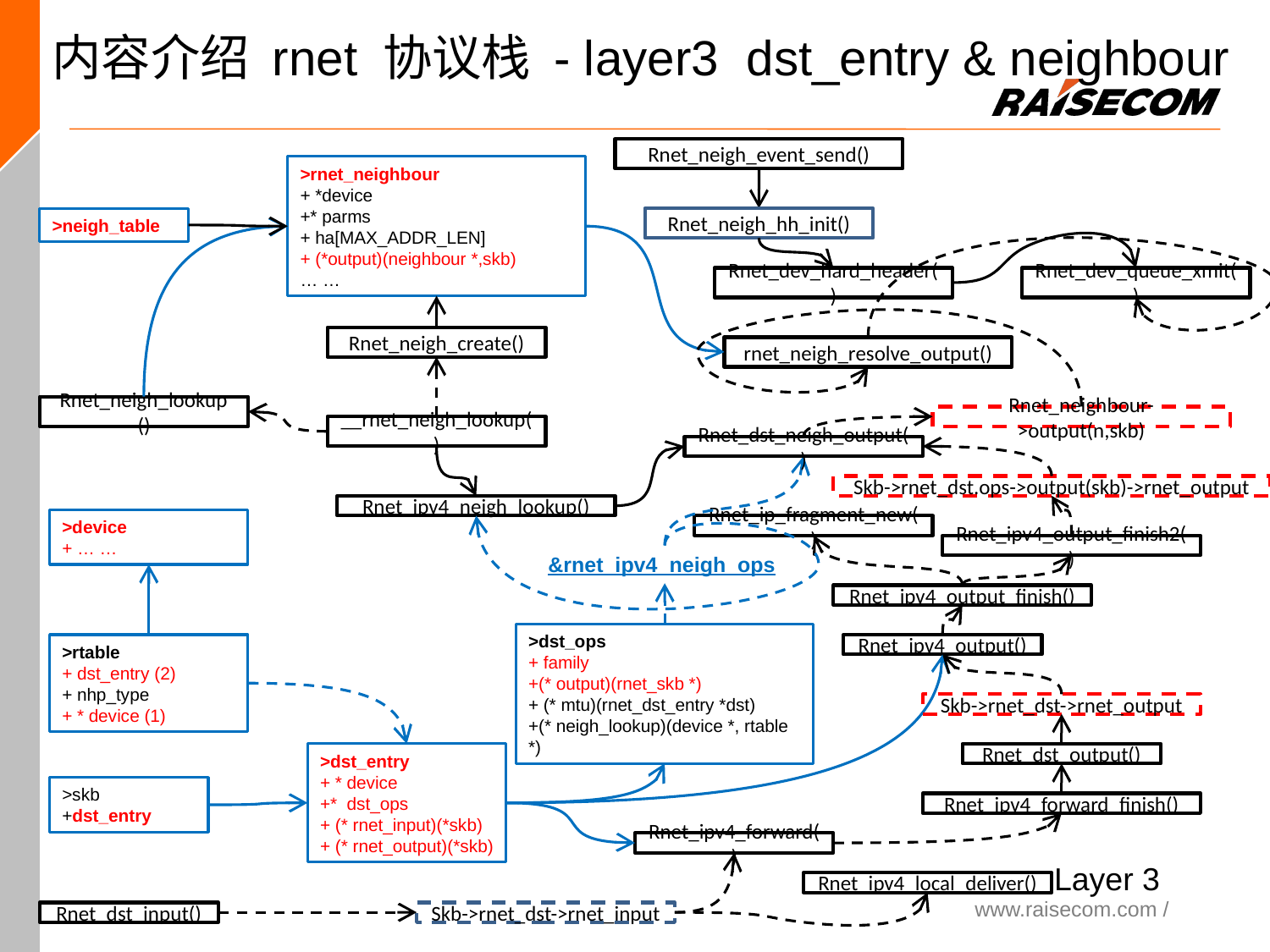

内容介绍 rnet 协议栈 - layer3  dst_entry & neighbour
Rnet_neigh_event_send()
>rnet_neighbour
+ *device
+* parms
+ ha[MAX_ADDR_LEN]
+ (*output)(neighbour *,skb)
… …
>neigh_table
Rnet_neigh_hh_init()
Rnet_dev_hard_header()
Rnet_dev_queue_xmit()
Rnet_neigh_create()
rnet_neigh_resolve_output()
Rnet_neigh_lookup ()
Rnet_neighbour->output(n,skb)
__rnet_neigh_lookup()
Rnet_dst_neigh_output()
Skb->rnet_dst.ops->output(skb)->rnet_output
Rnet_ipv4_neigh_lookup()
>device
+ … …
Rnet_ip_fragment_new()
Rnet_ipv4_output_finish2()
&rnet_ipv4_neigh_ops
Rnet_ipv4_output_finish()
>dst_ops
+ family
+(* output)(rnet_skb *)
+ (* mtu)(rnet_dst_entry *dst)
+(* neigh_lookup)(device *, rtable *)
>rtable
+ dst_entry (2)
+ nhp_type
+ * device (1)
Rnet_ipv4_output()
Skb->rnet_dst->rnet_output
>dst_entry
+ * device
+*  dst_ops
+ (* rnet_input)(*skb)
+ (* rnet_output)(*skb)
Rnet_dst_output()
>skb
+dst_entry
Rnet_ipv4_forward_finish()
Rnet_ipv4_forward()
Layer 3
Rnet_ipv4_local_deliver()
Rnet_dst_input()
Skb->rnet_dst->rnet_input